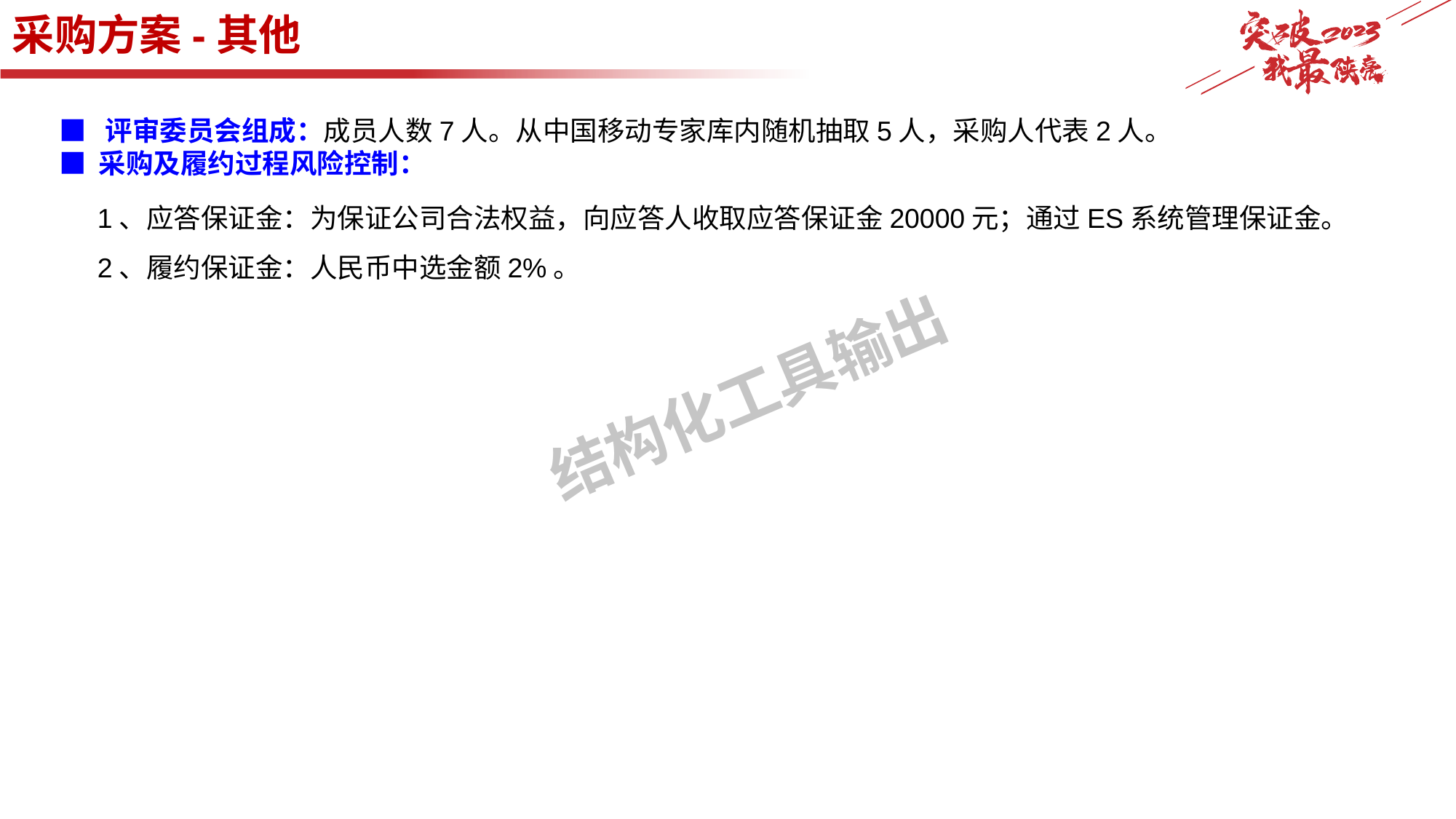

# 采购方案-其他
■  评审委员会组成：成员人数7人。从中国移动专家库内随机抽取5人，采购人代表2人。
■  采购及履约过程风险控制：
     1、应答保证金：为保证公司合法权益，向应答人收取应答保证金20000元；通过ES系统管理保证金。
     2、履约保证金：人民币中选金额2%。